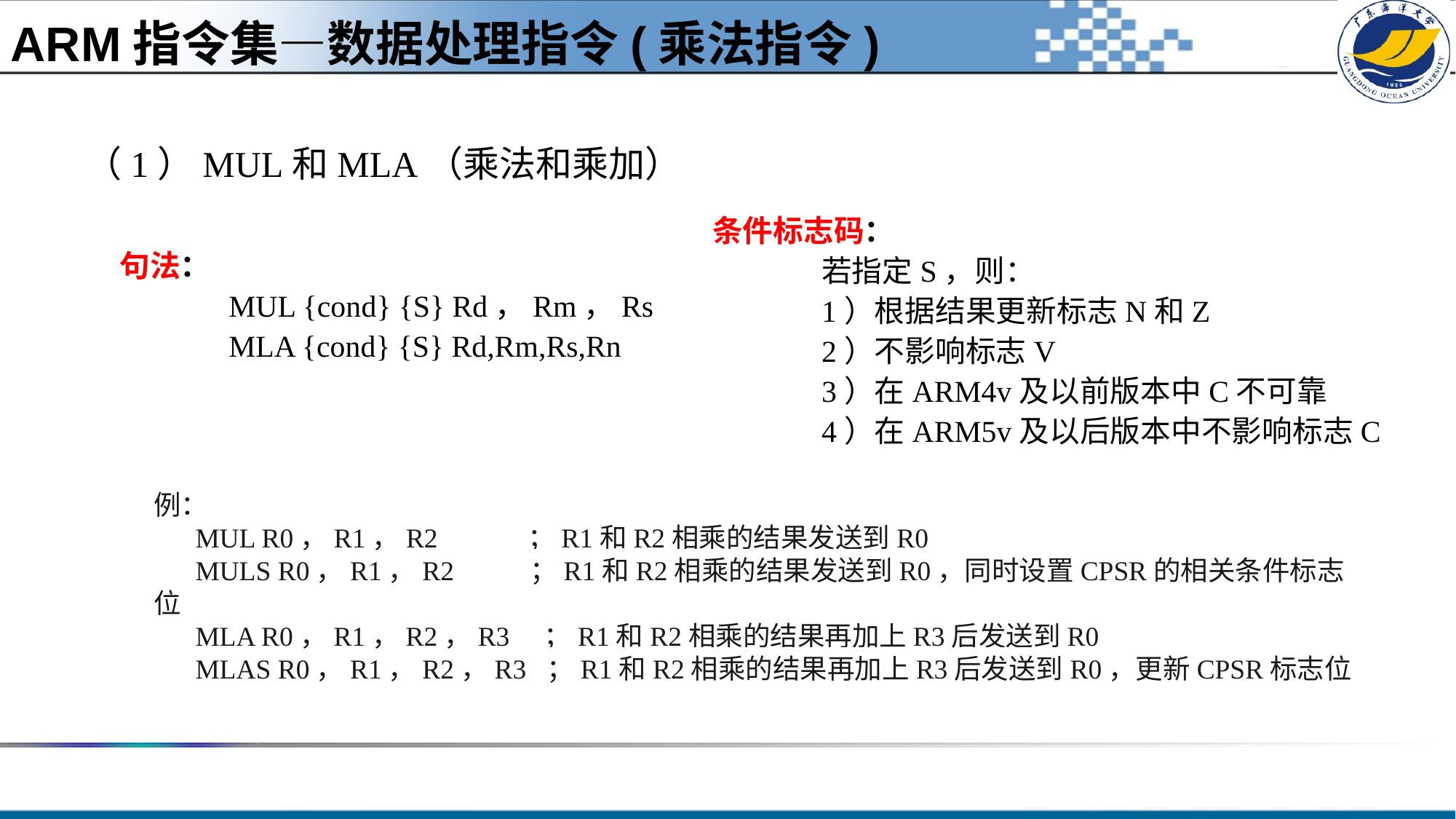

ARM指令集—数据处理指令(乘法指令)
（1）MUL和MLA（乘法和乘加）
条件标志码：
	若指定S，则：
	1）根据结果更新标志N和Z
	2）不影响标志V
	3）在ARM4v及以前版本中C不可靠
	4）在ARM5v及以后版本中不影响标志C
句法：
	MUL {cond} {S} Rd，Rm，Rs
	MLA {cond} {S} Rd,Rm,Rs,Rn
例：
      MUL R0，R1，R2            ；R1和R2相乘的结果发送到R0
      MULS R0，R1，R2          ；R1和R2相乘的结果发送到R0，同时设置CPSR的相关条件标志位
      MLA R0，R1，R2，R3    ；R1和R2相乘的结果再加上R3后发送到R0
      MLAS R0，R1，R2，R3  ；R1和R2相乘的结果再加上R3后发送到R0，更新CPSR标志位
63